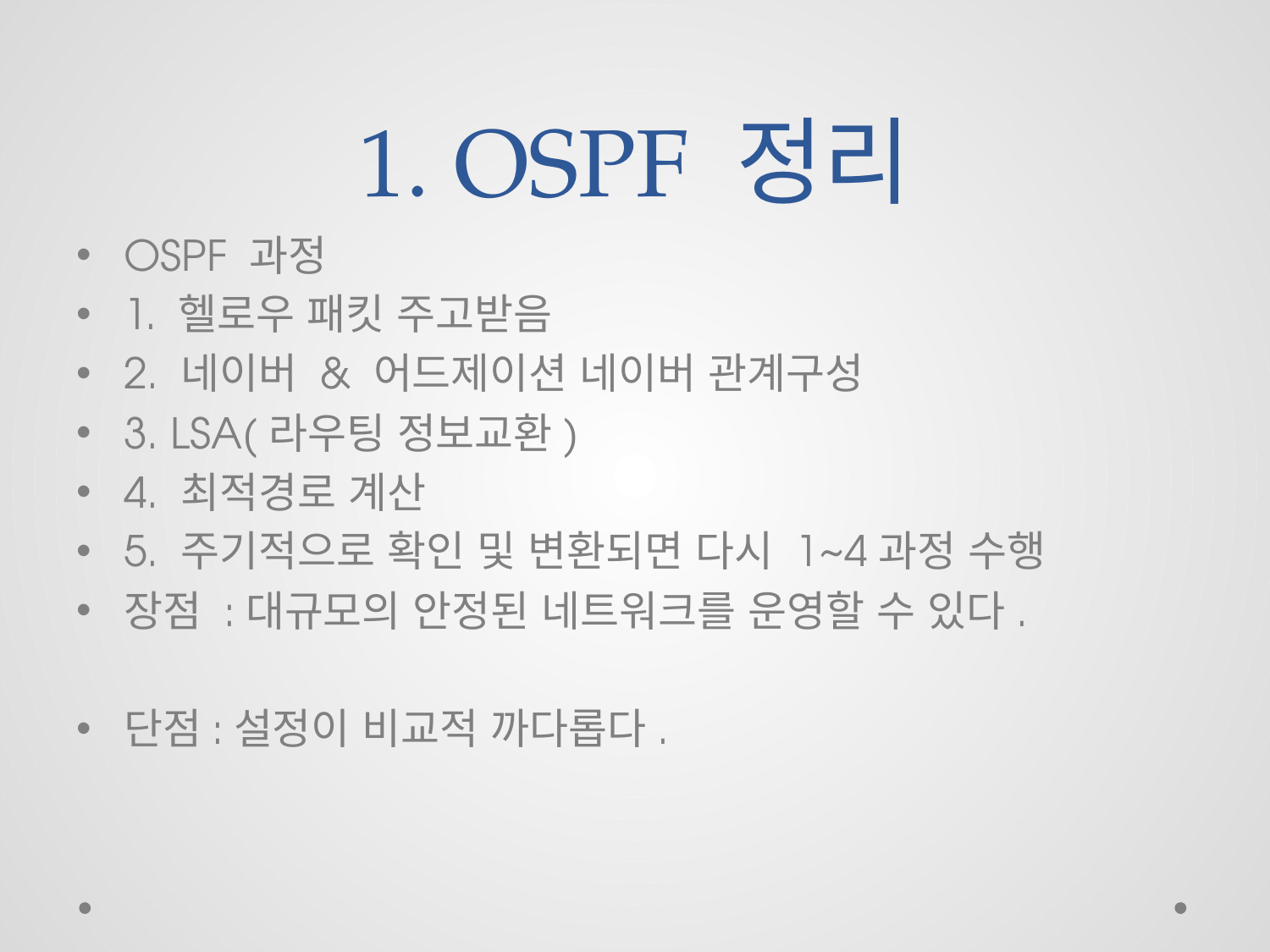

# 1. OSPF 정리
OSPF 과정
1. 헬로우 패킷 주고받음
2. 네이버 & 어드제이션 네이버 관계구성
3. LSA(라우팅 정보교환)
4. 최적경로 계산
5. 주기적으로 확인 및 변환되면 다시 1~4과정 수행
장점 :대규모의 안정된 네트워크를 운영할 수 있다.

단점:설정이 비교적 까다롭다.